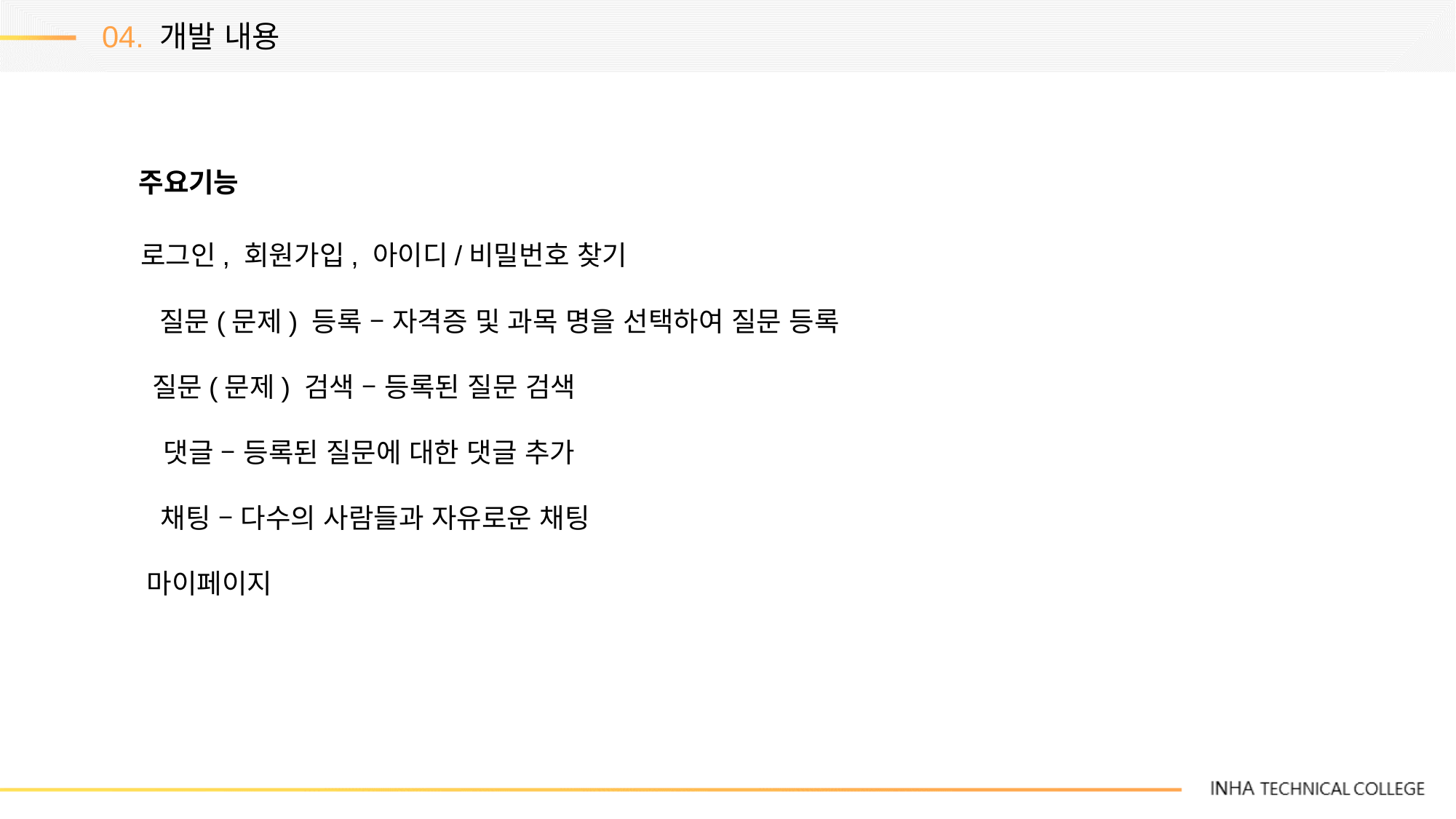

04. 개발 내용
주요기능
로그인, 회원가입, 아이디/비밀번호 찾기
질문(문제) 등록 – 자격증 및 과목 명을 선택하여 질문 등록
질문(문제) 검색 – 등록된 질문 검색
댓글 – 등록된 질문에 대한 댓글 추가
채팅 – 다수의 사람들과 자유로운 채팅
마이페이지